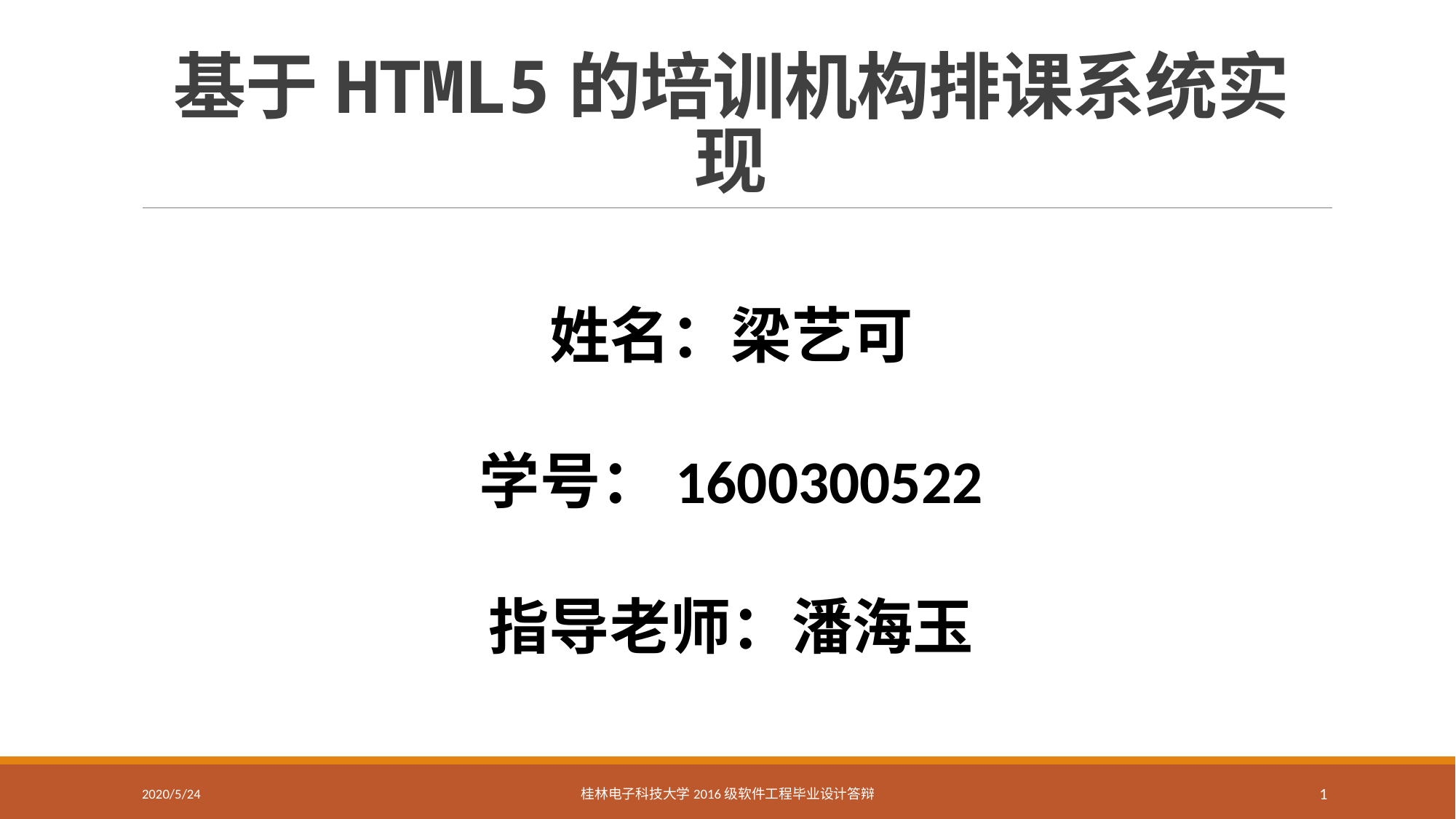

# 基于HTML5的培训机构排课系统实现
姓名：梁艺可
学号：1600300522
指导老师：潘海玉
2020/5/24
桂林电子科技大学2016级软件工程毕业设计答辩
1